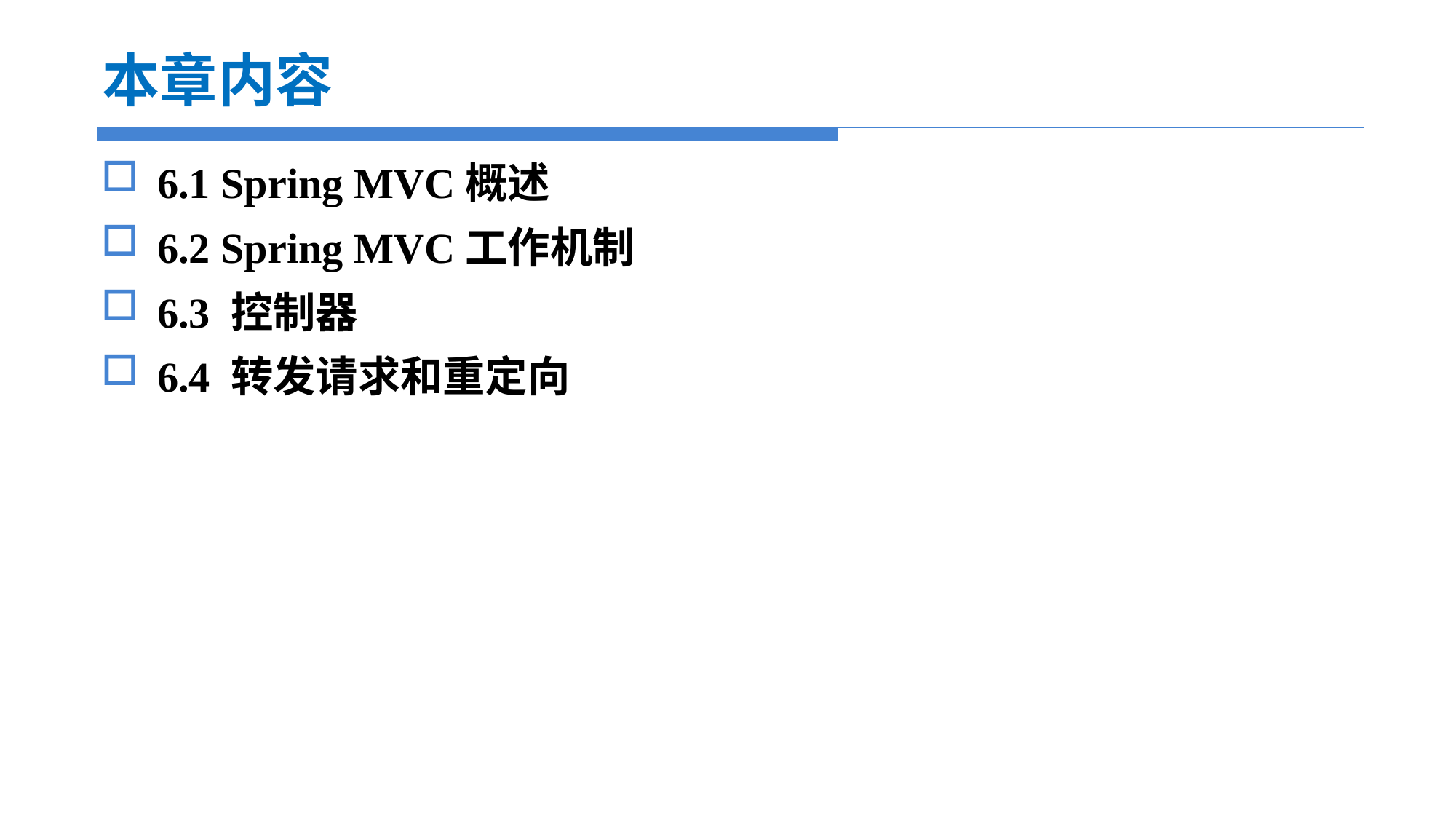

# 本章内容
6.1 Spring MVC概述
6.2 Spring MVC工作机制
6.3 控制器
6.4 转发请求和重定向
3